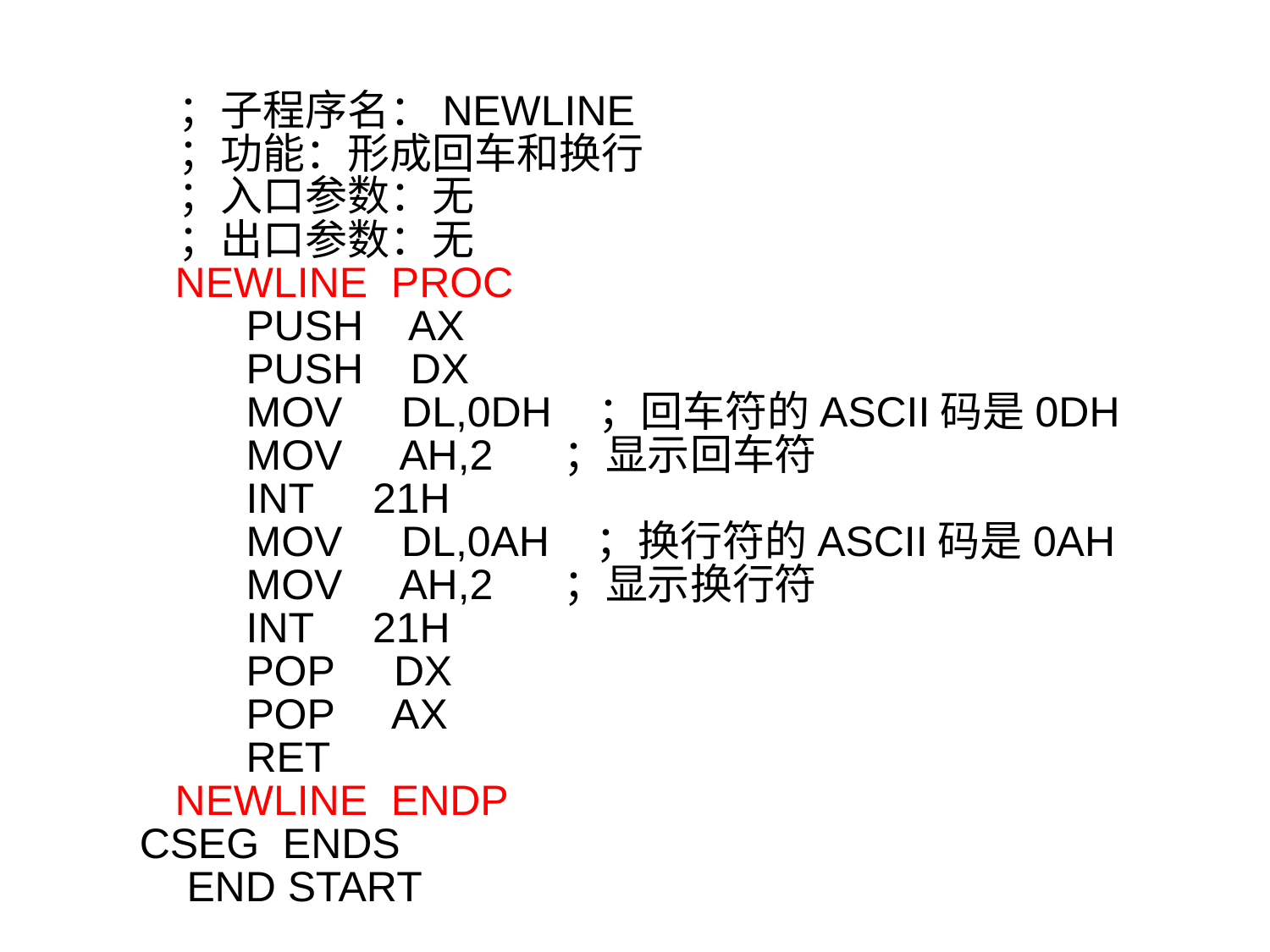

；子程序名：NEWLINE
   ；功能：形成回车和换行
   ；入口参数：无
   ；出口参数：无
   NEWLINE  PROC
         PUSH    AX
         PUSH    DX
         MOV     DL,0DH   ；回车符的ASCII码是0DH
         MOV     AH,2     ；显示回车符
         INT     21H
         MOV     DL,0AH   ；换行符的ASCII码是0AH
         MOV     AH,2     ；显示换行符
         INT     21H
         POP     DX
         POP     AX
         RET
   NEWLINE  ENDP
CSEG  ENDS
    END START
74